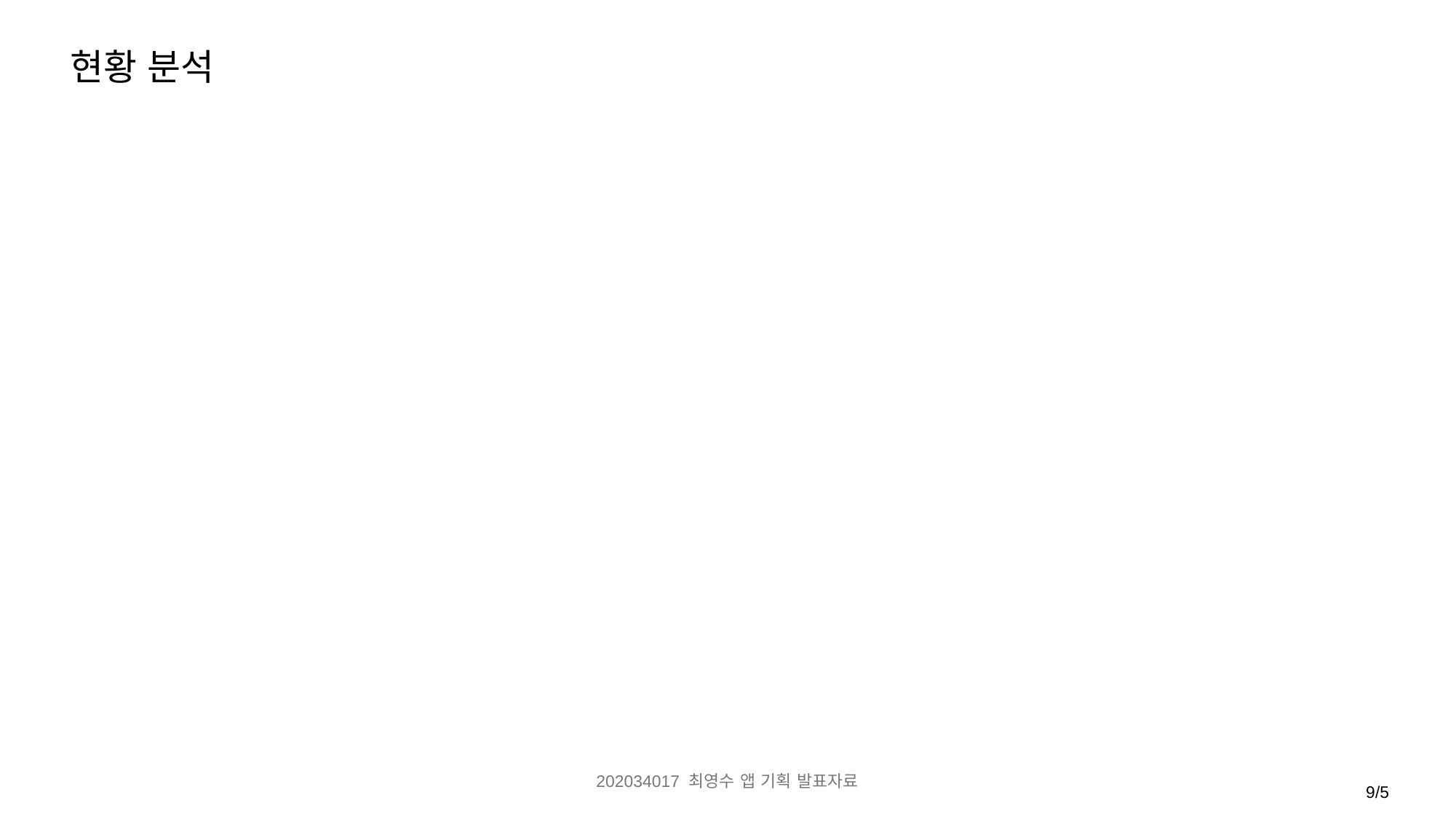

# 현황 분석
202034017 최영수 앱 기획 발표자료